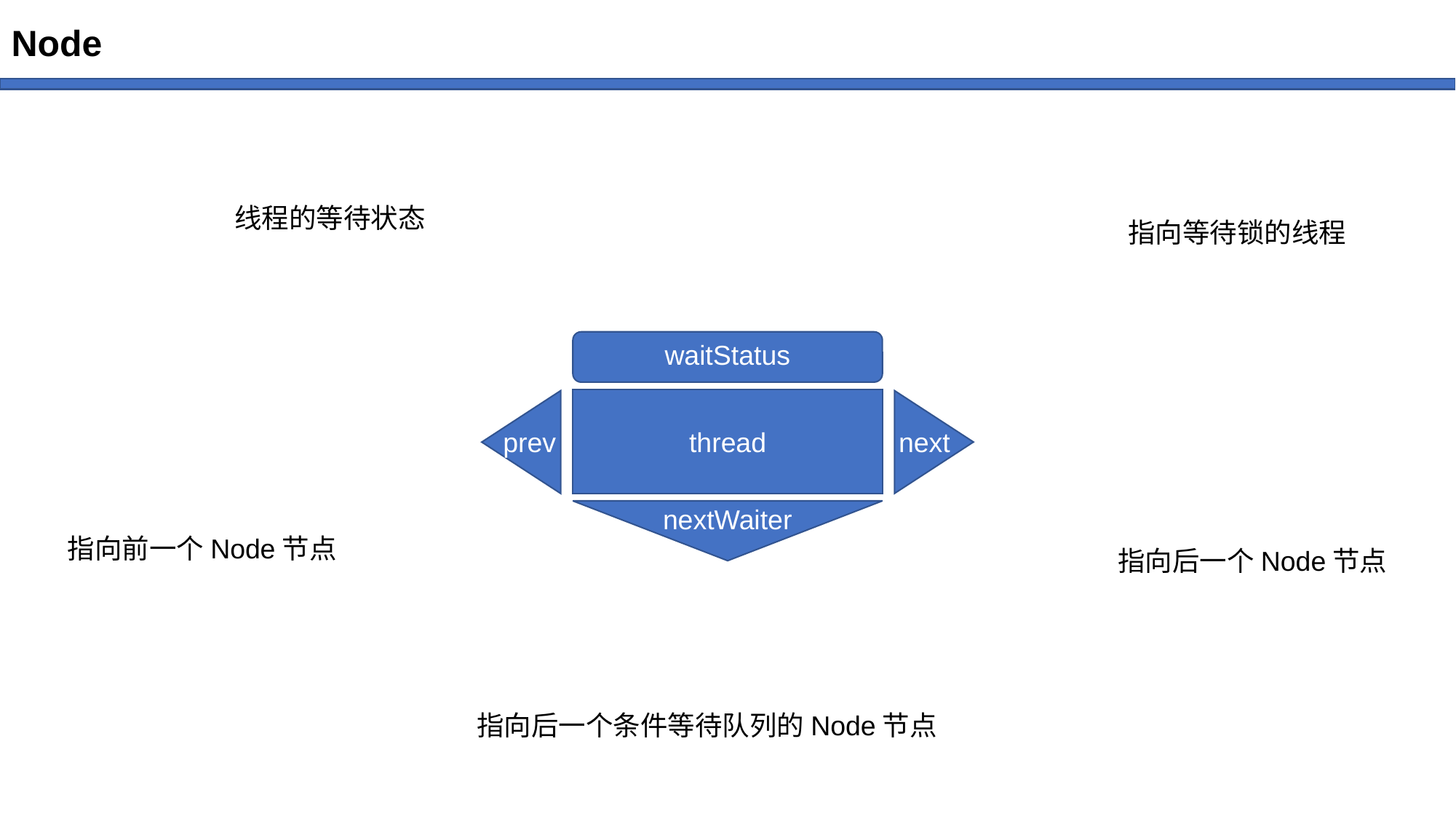

Node

线程的等待状态
指向等待锁的线程

waitStatus
thread

next

prev
nextWaiter

指向前一个Node节点
指向后一个Node节点
指向后一个条件等待队列的Node节点